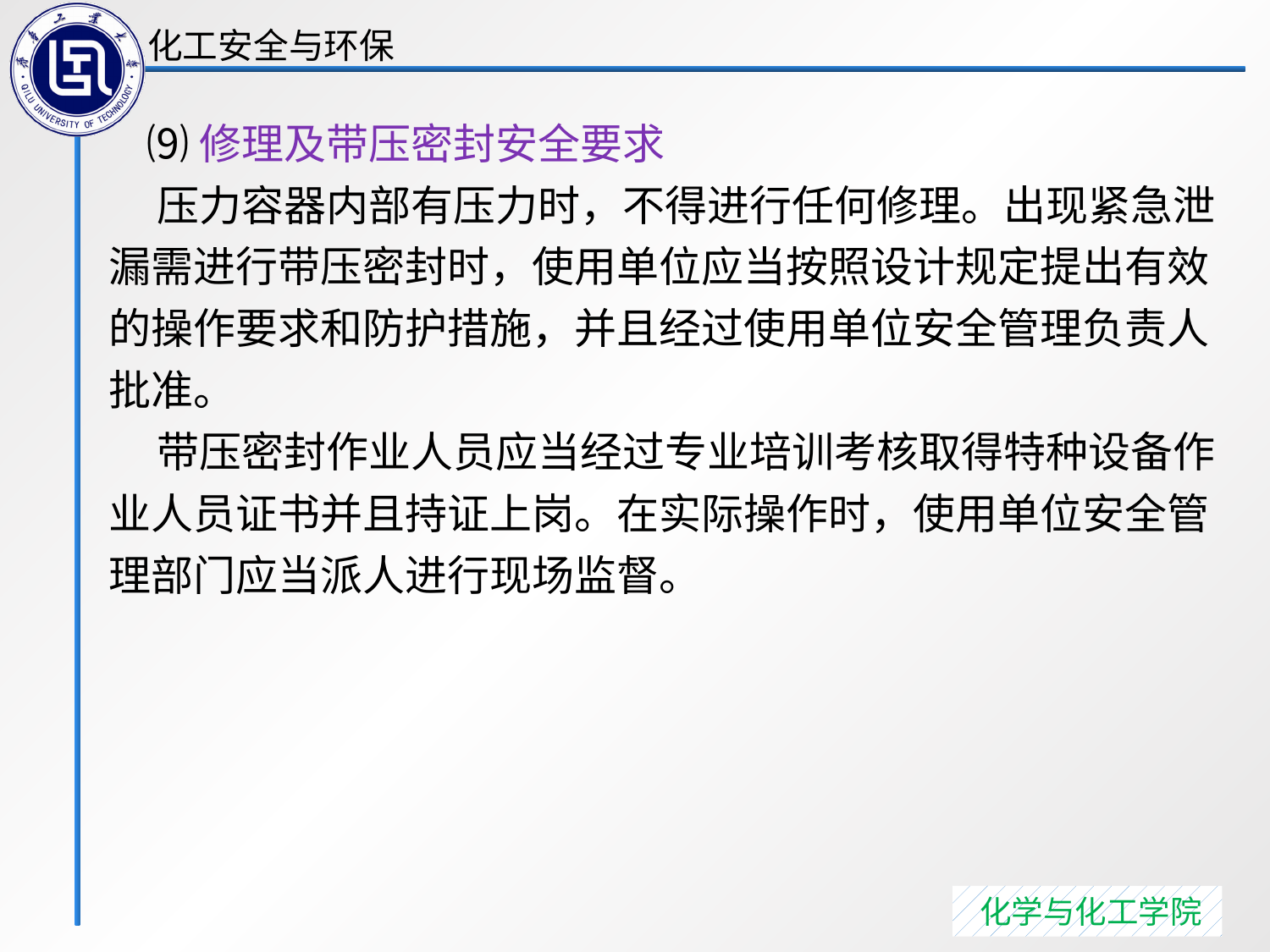

⑼修理及带压密封安全要求
    压力容器内部有压力时，不得进行任何修理。出现紧急泄漏需进行带压密封时，使用单位应当按照设计规定提出有效的操作要求和防护措施，并且经过使用单位安全管理负责人批准。
    带压密封作业人员应当经过专业培训考核取得特种设备作业人员证书并且持证上岗。在实际操作时，使用单位安全管理部门应当派人进行现场监督。